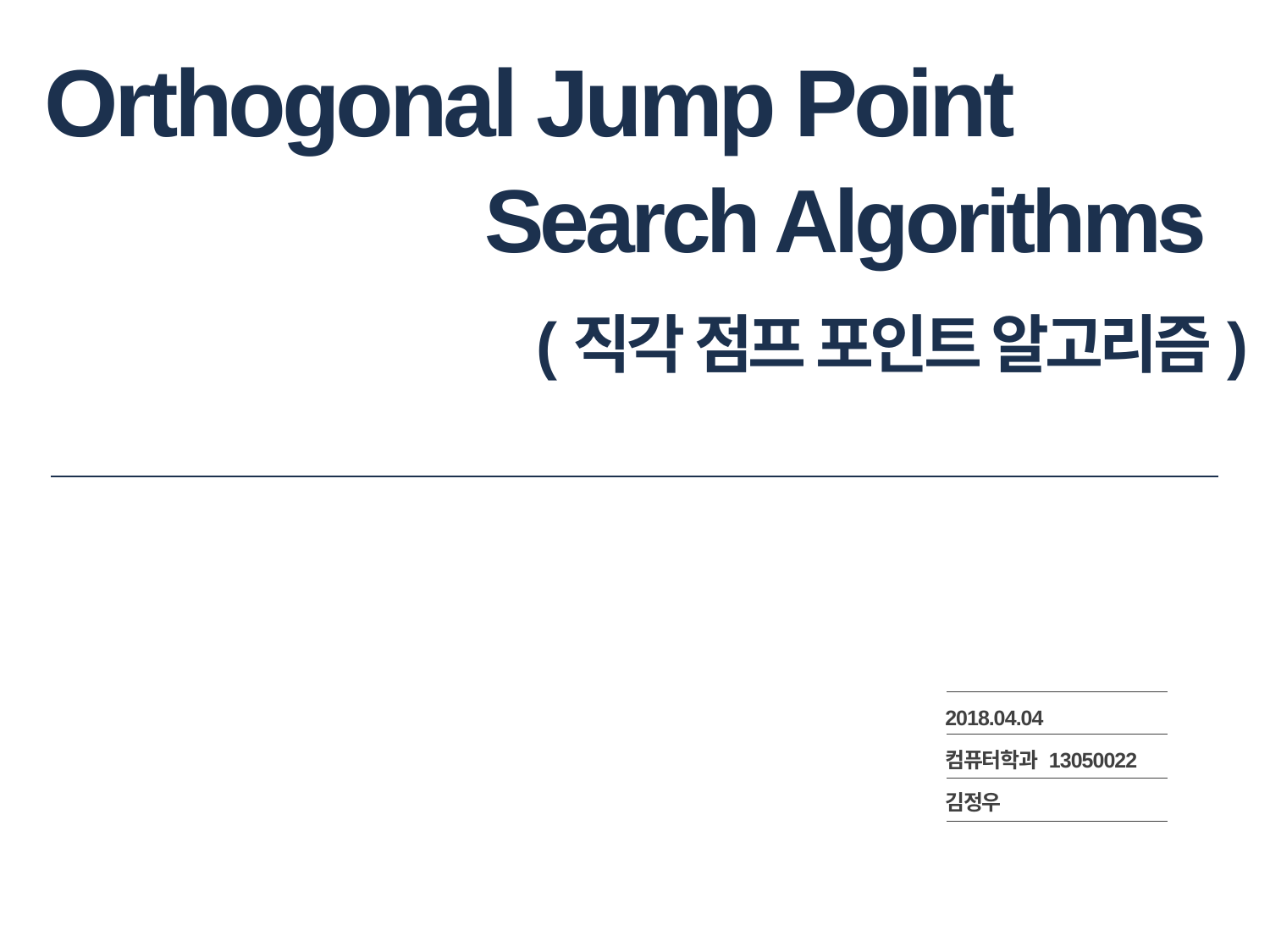

# Orthogonal Jump Point
Search Algorithms
(직각 점프 포인트 알고리즘)
2018.04.04
컴퓨터학과 13050022
김정우